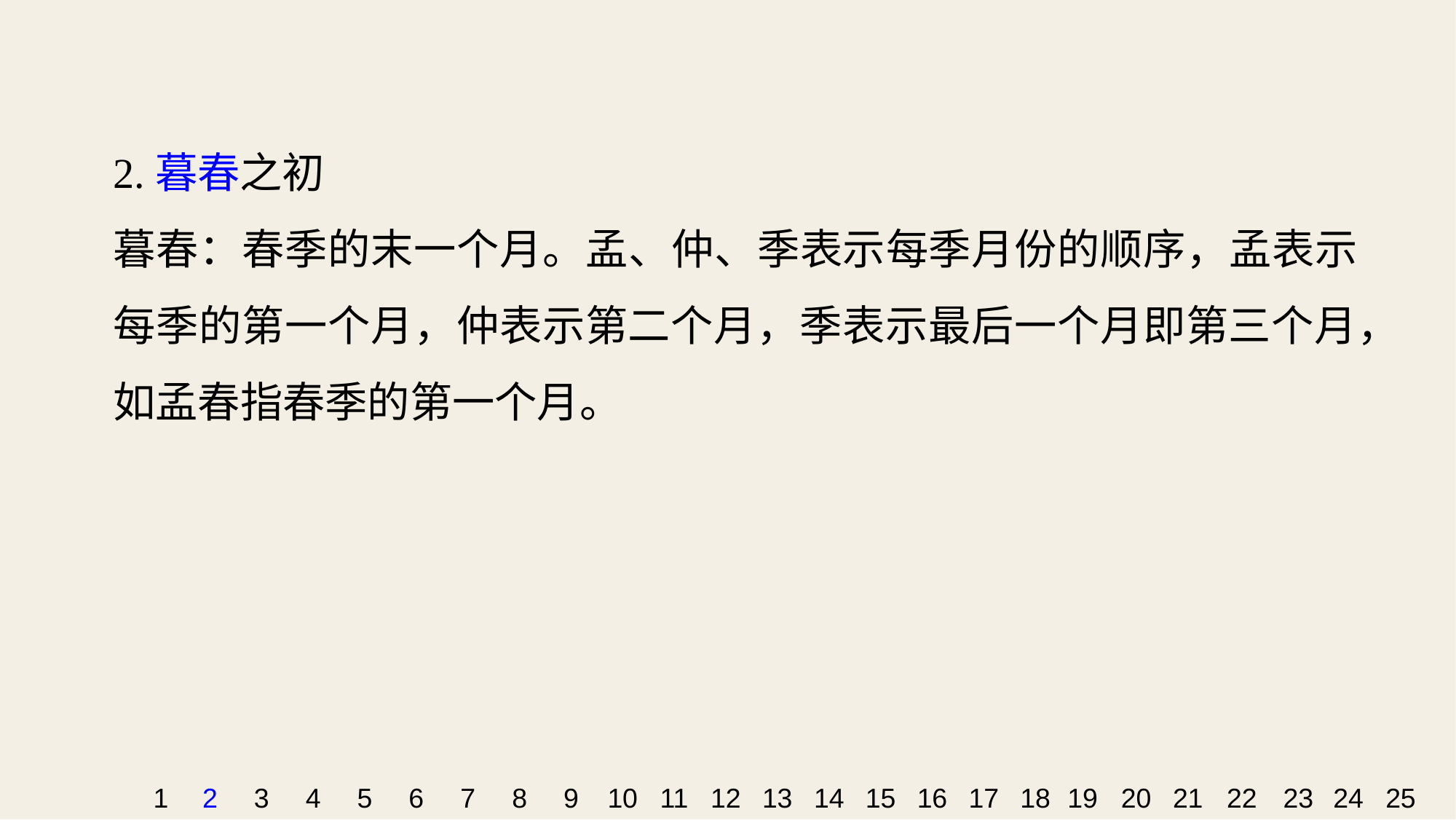

2.暮春之初
暮春：春季的末一个月。孟、仲、季表示每季月份的顺序，孟表示每季的第一个月，仲表示第二个月，季表示最后一个月即第三个月，如孟春指春季的第一个月。
1
2
3
4
5
6
7
8
9
10
11
12
13
14
15
16
17
18
19
20
21
22
23
24
25